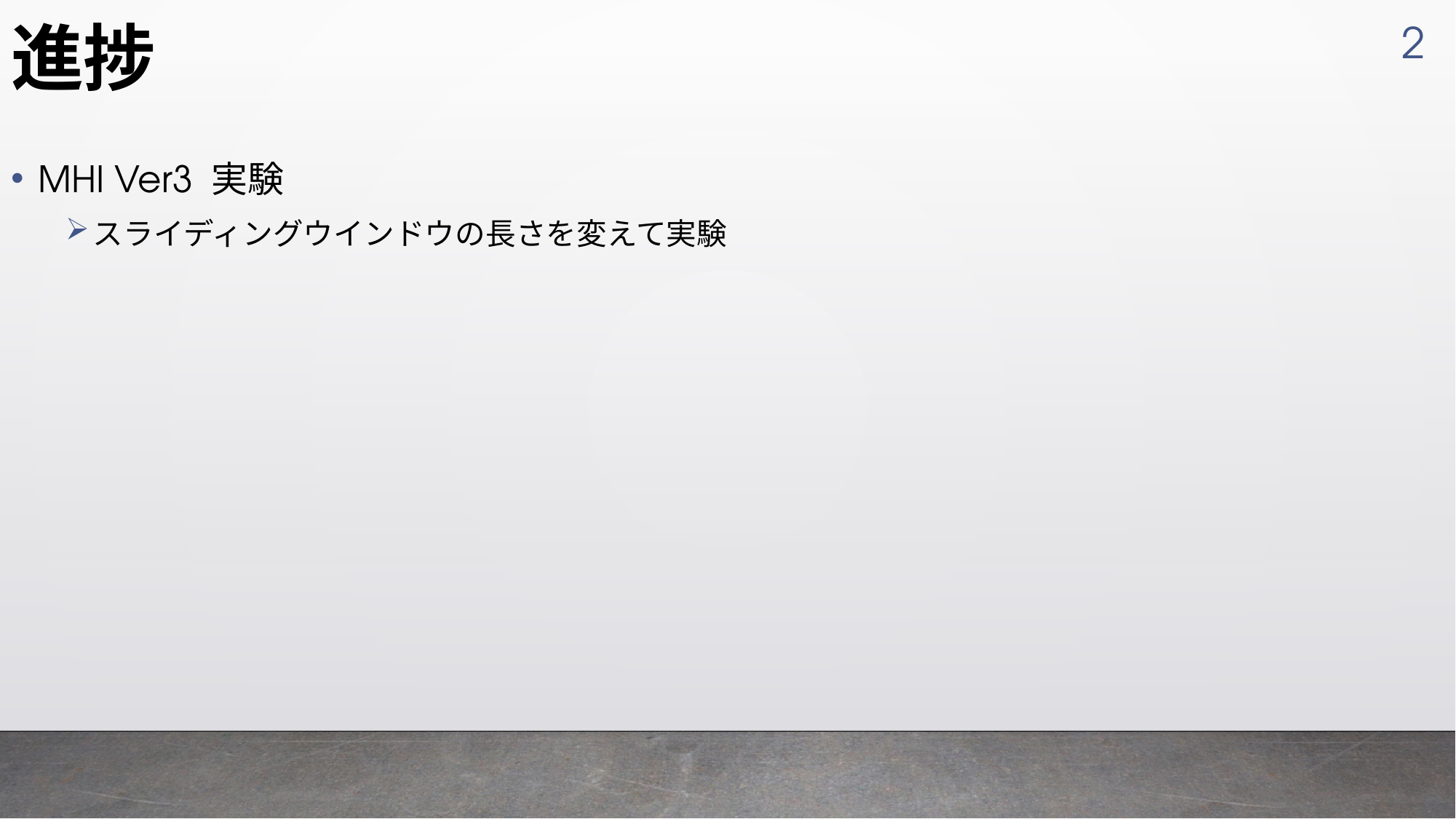

2
# 進捗
MHI Ver3 実験
スライディングウインドウの長さを変えて実験